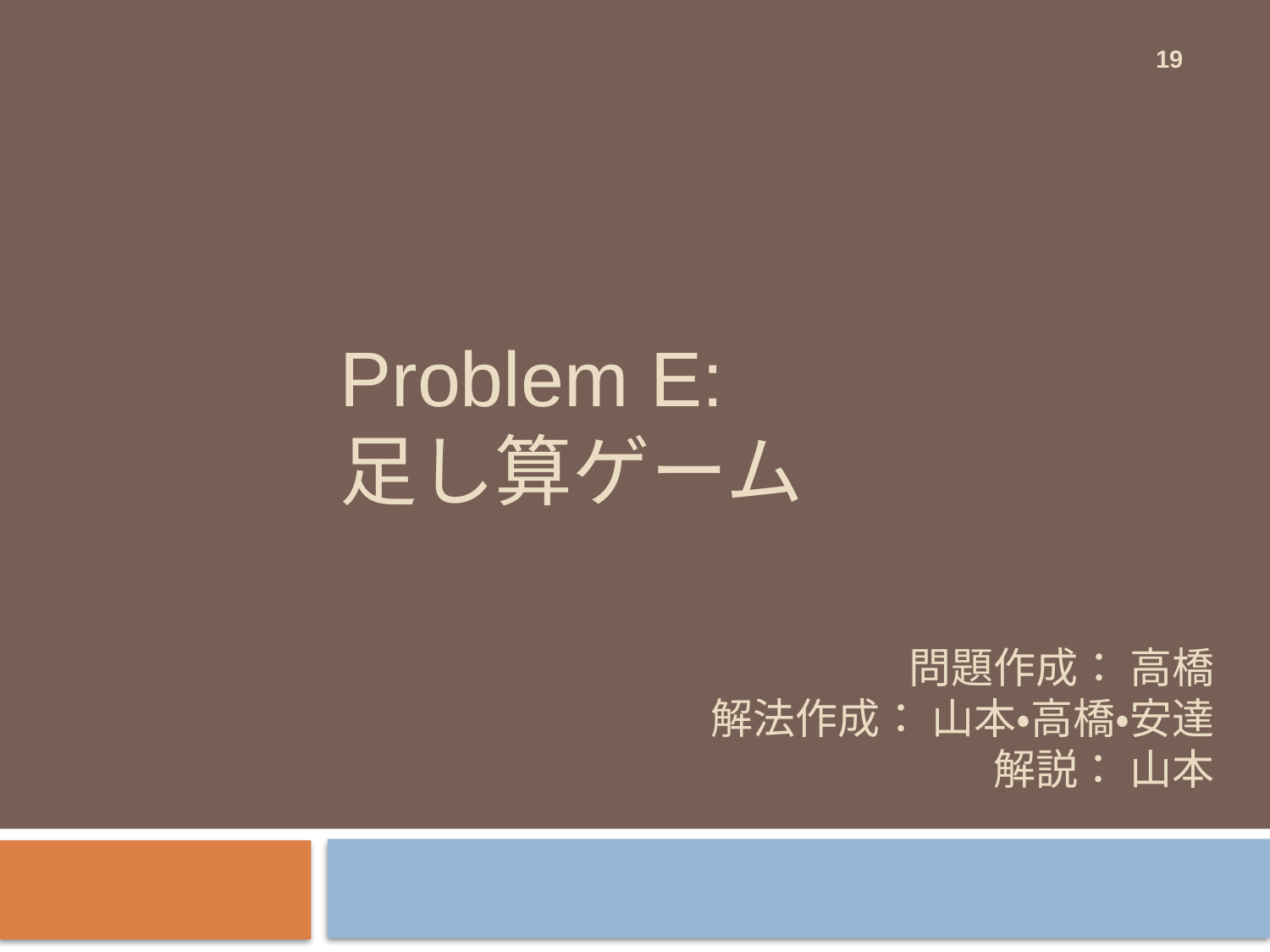

19
# Problem E: 足し算ゲーム
問題作成： 高橋
解法作成： 山本・高橋・安達
解説： 山本